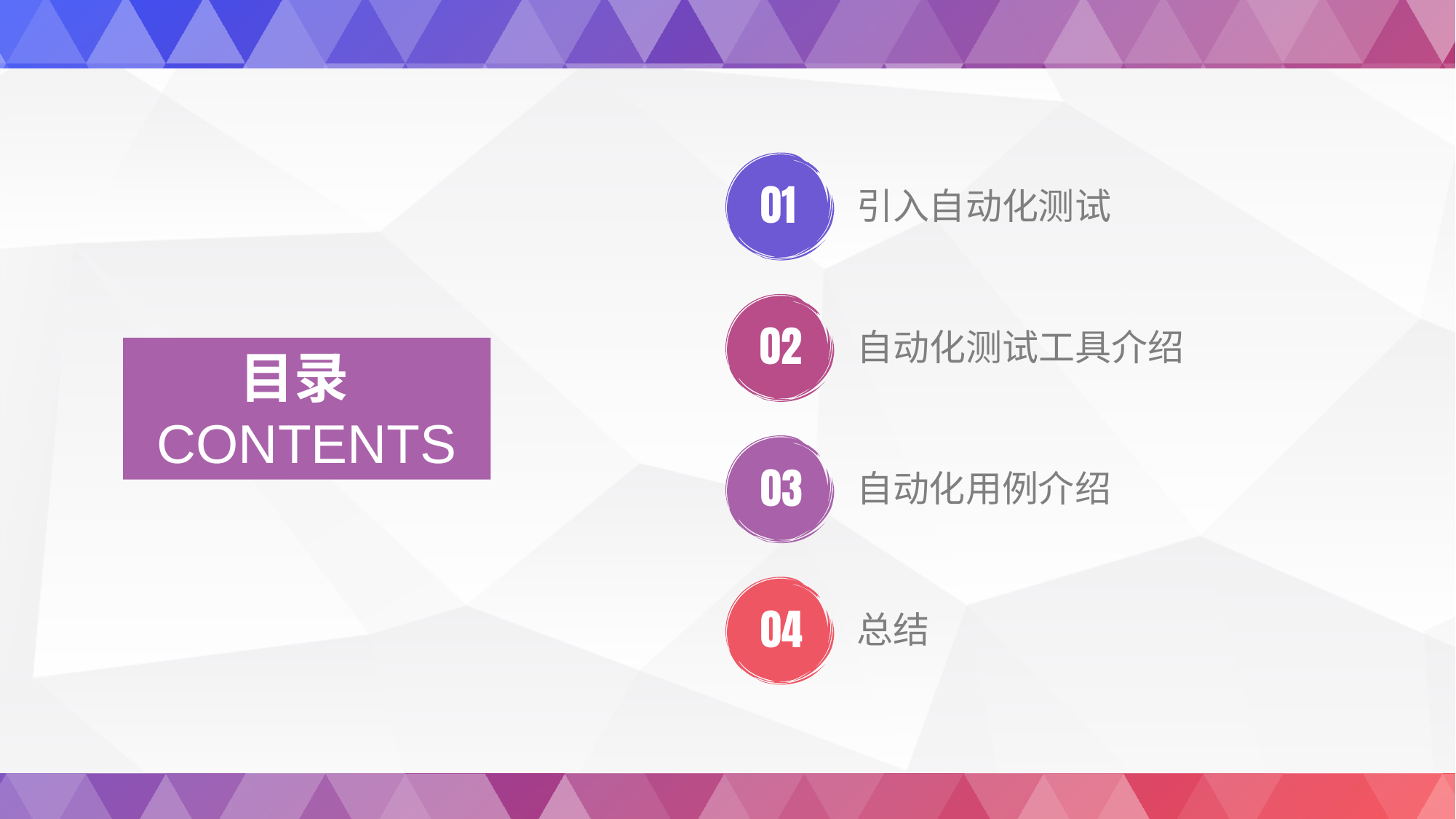

01
引入自动化测试

02
自动化测试工具介绍
目录
CONTENTS

03
自动化用例介绍

04
总结